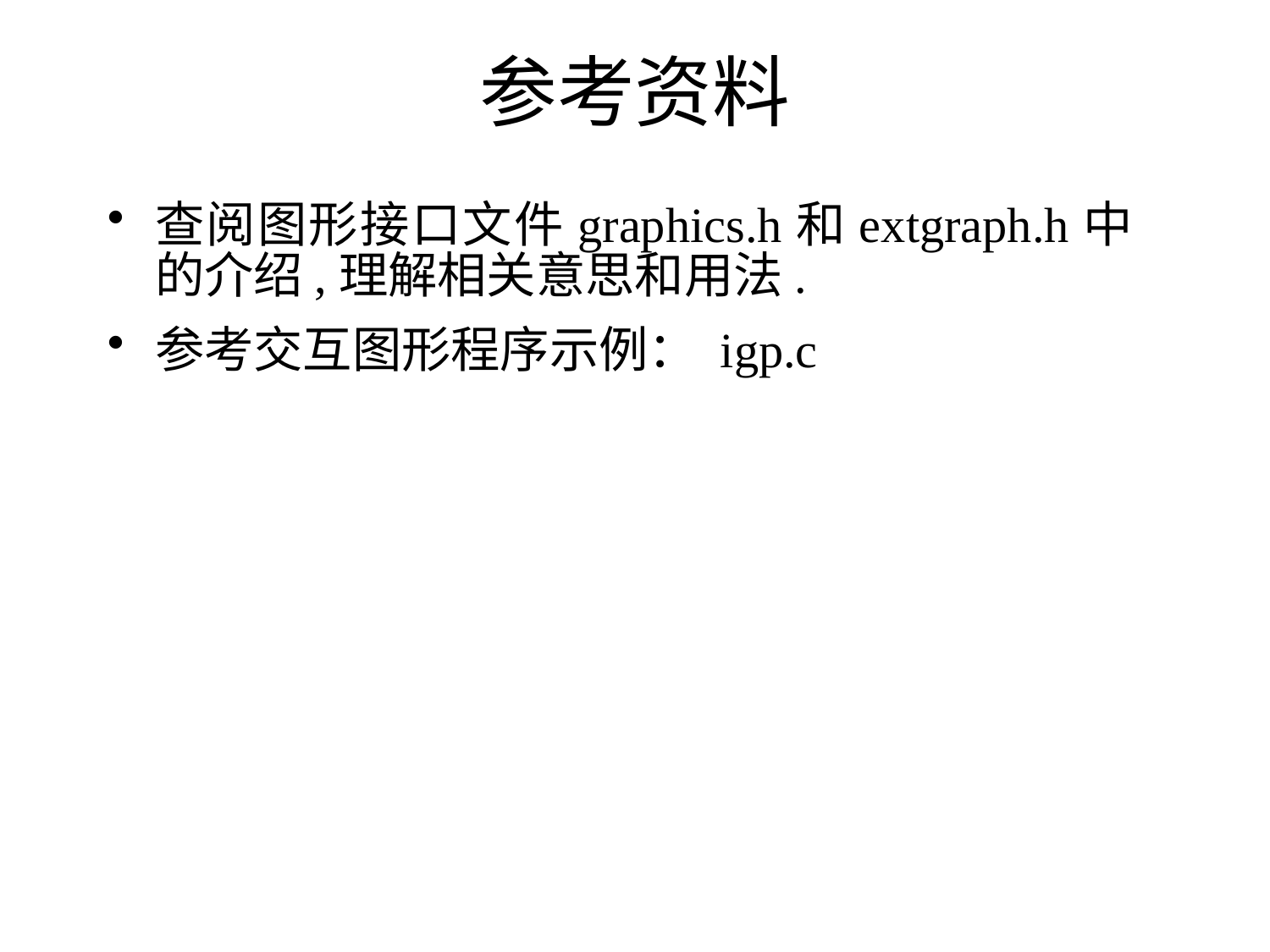

# 参考资料
查阅图形接口文件graphics.h和extgraph.h中的介绍,理解相关意思和用法.
参考交互图形程序示例： igp.c